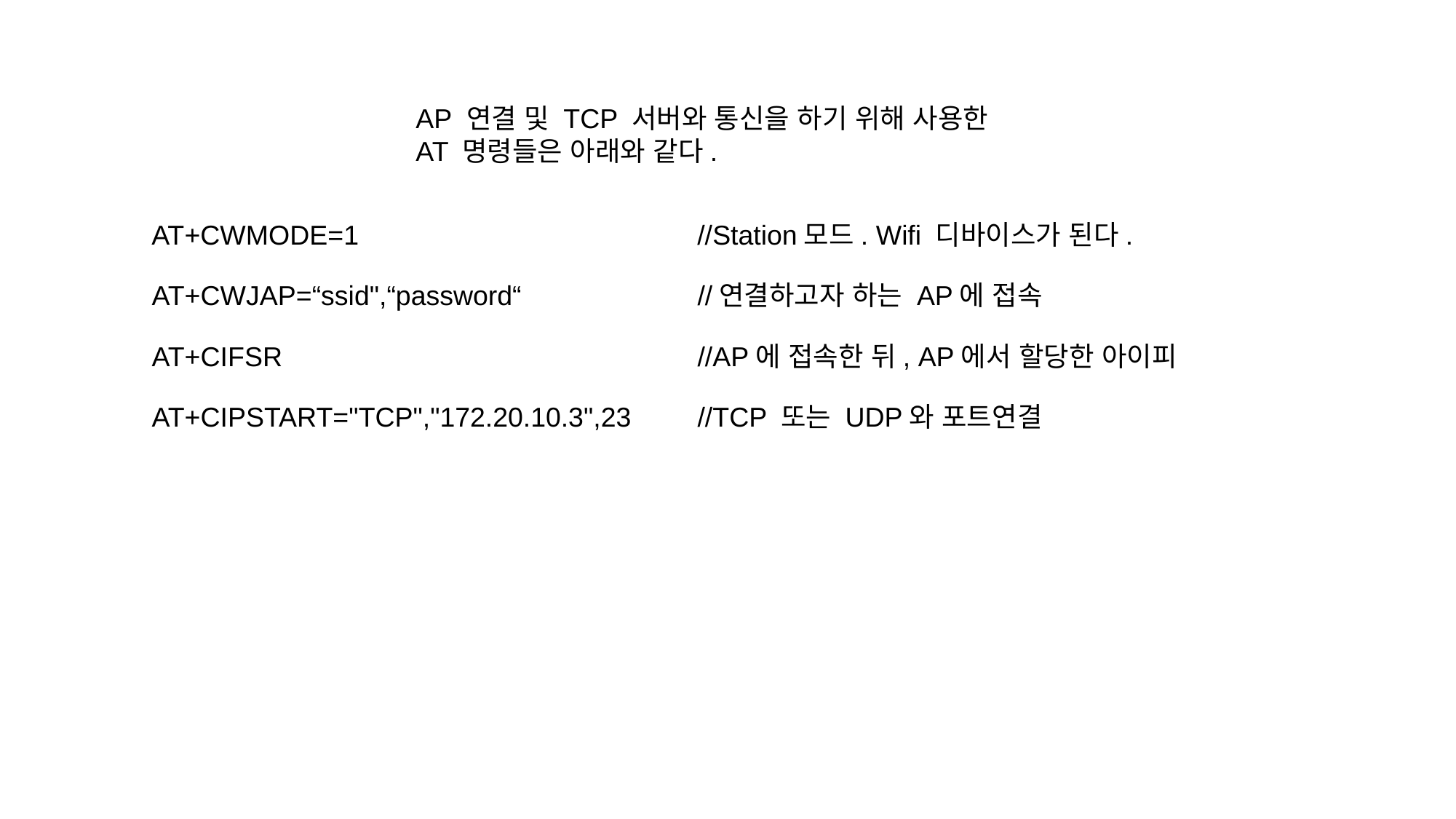

AP 연결 및 TCP 서버와 통신을 하기 위해 사용한 AT 명령들은 아래와 같다.
AT+CWMODE=1 				//Station모드. Wifi 디바이스가 된다.
AT+CWJAP=“ssid",“password“		//연결하고자 하는 AP에 접속
AT+CIFSR 				//AP에 접속한 뒤, AP에서 할당한 아이피
AT+CIPSTART="TCP","172.20.10.3",23	//TCP 또는 UDP와 포트연결